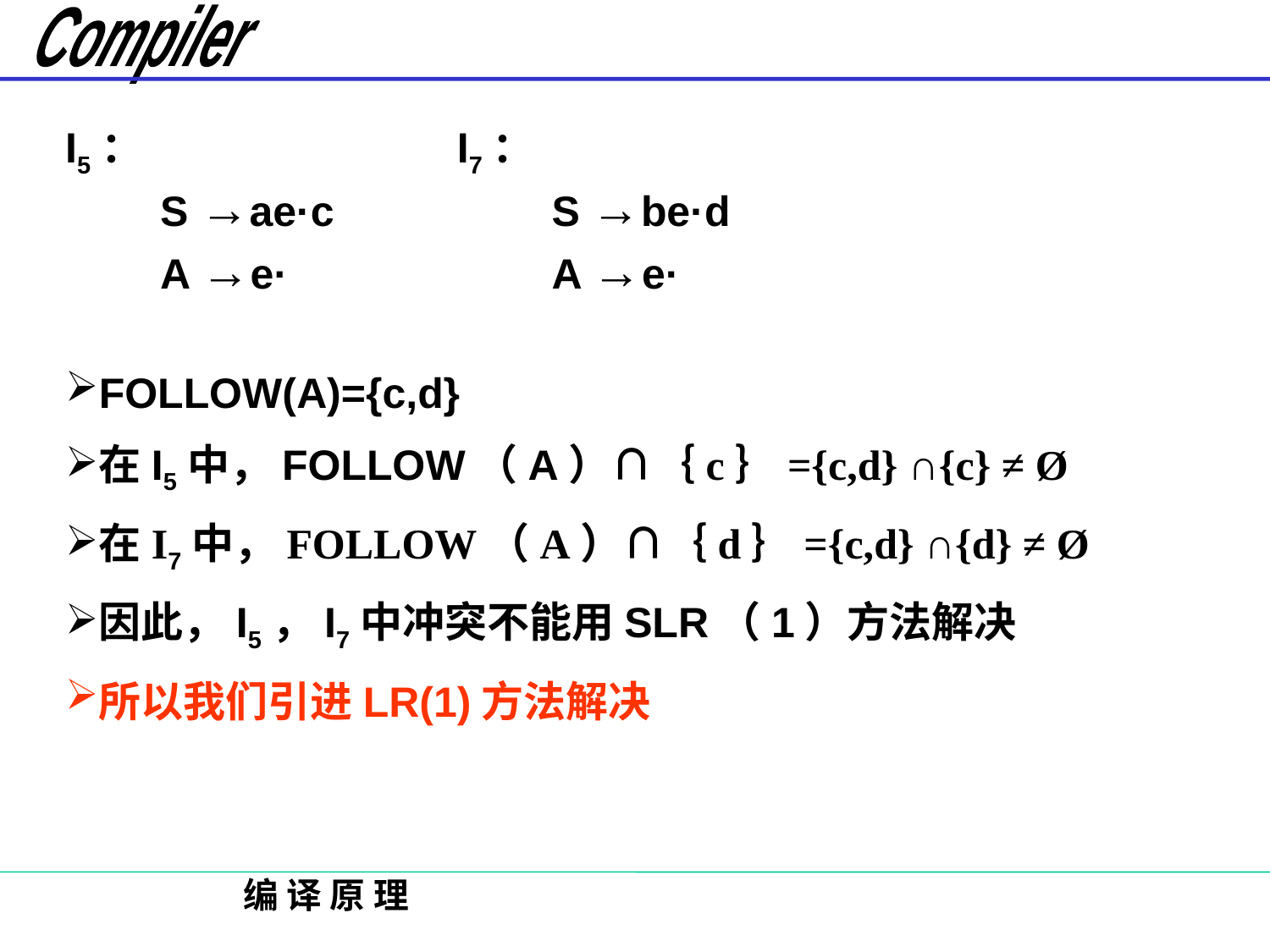

I5：
　　S →ae·c
　　A →e·
I7：
　　S →be·d
　　A →e·
FOLLOW(A)={c,d}
在I5中，FOLLOW（A）∩｛c｝={c,d} ∩{c} ≠ Ø
在I7中，FOLLOW（A）∩｛d｝={c,d} ∩{d} ≠ Ø
因此，I5，I7中冲突不能用SLR（1）方法解决
所以我们引进LR(1)方法解决